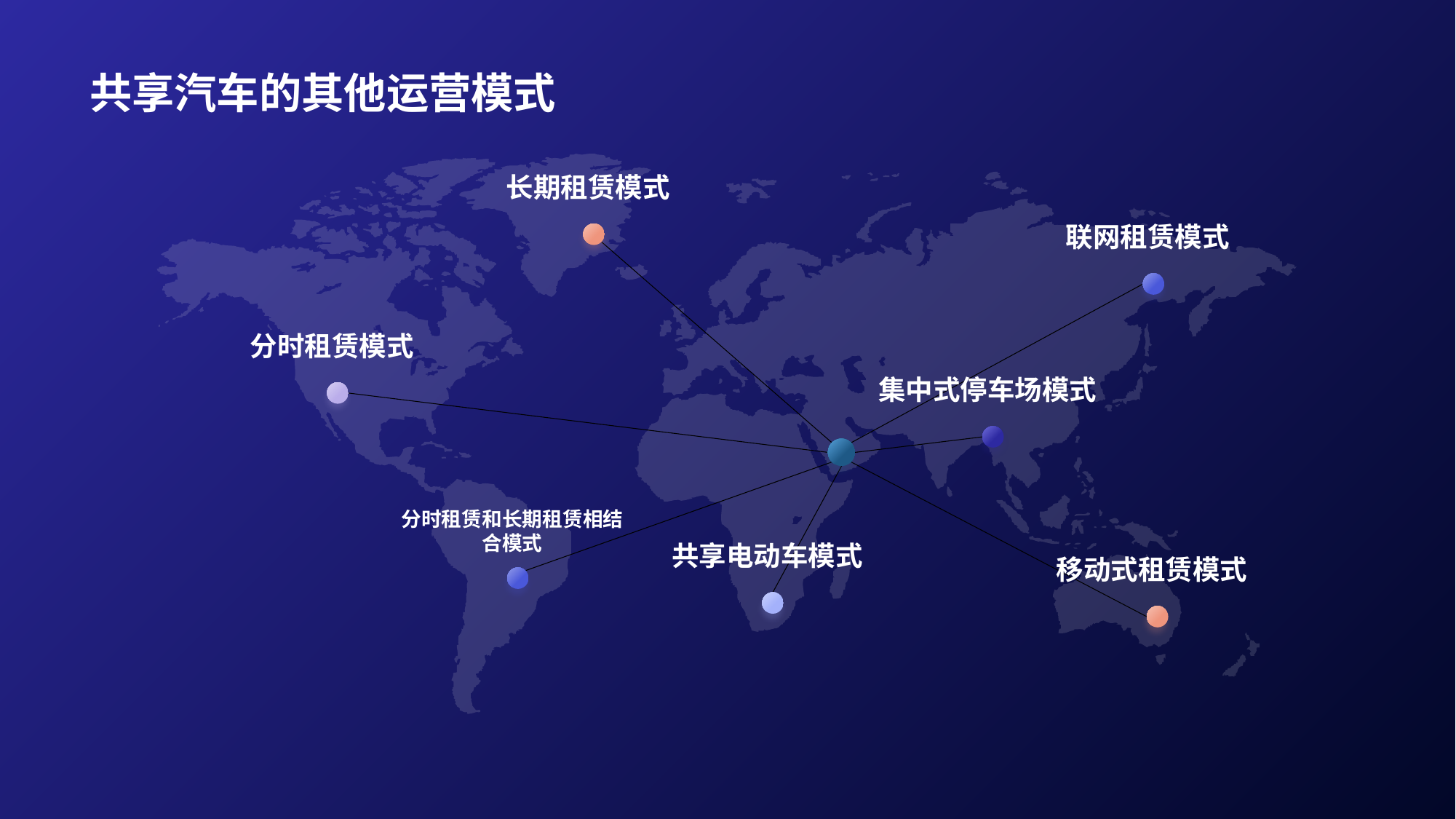

# 共享汽车的其他运营模式

长期租赁模式
联网租赁模式
分时租赁模式
集中式停车场模式
分时租赁和长期租赁相结合模式
共享电动车模式
移动式租赁模式